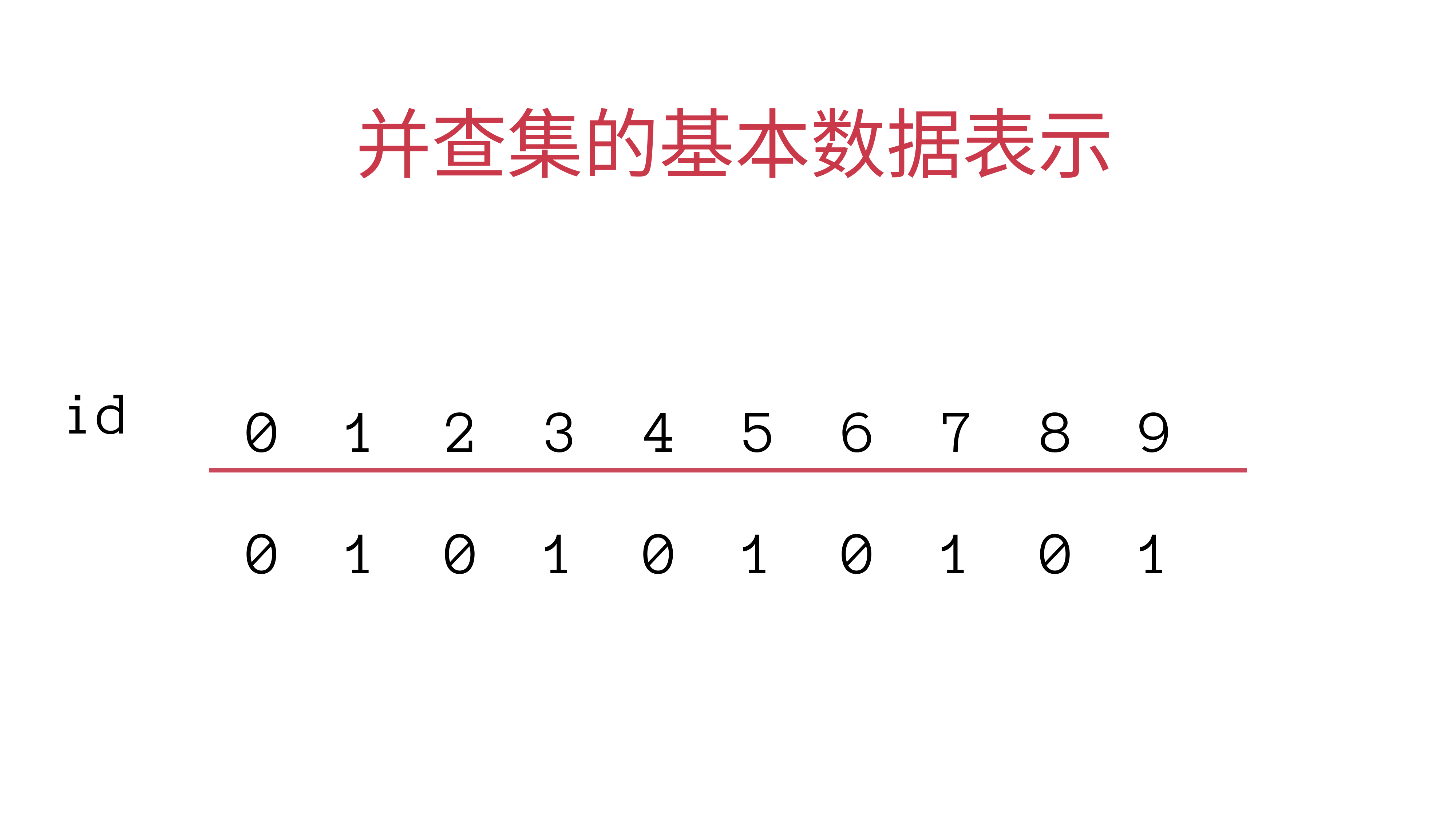

# 并查集的基本数据表示
id
0  1  2  3  4  5  6  7  8  9

0  1  0  1  0  1  0  1  0  1